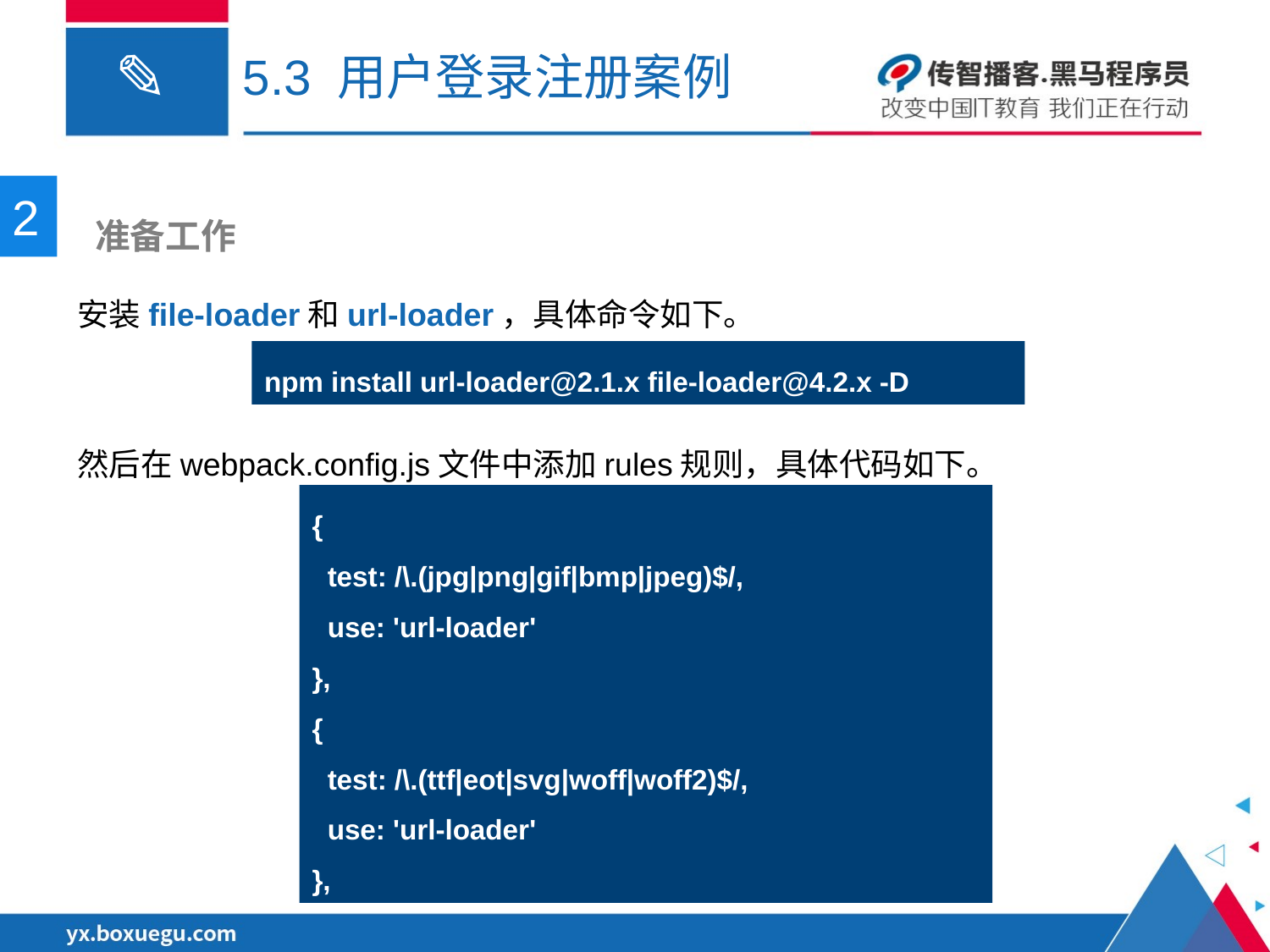

# 5.3 用户登录注册案例

2
  准备工作
安装file-loader和url-loader，具体命令如下。
npm install url-loader@2.1.x file-loader@4.2.x -D
然后在webpack.config.js文件中添加rules规则，具体代码如下。
{
  test: /\.(jpg|png|gif|bmp|jpeg)$/,
  use: 'url-loader'
},
{
  test: /\.(ttf|eot|svg|woff|woff2)$/,
  use: 'url-loader'
},